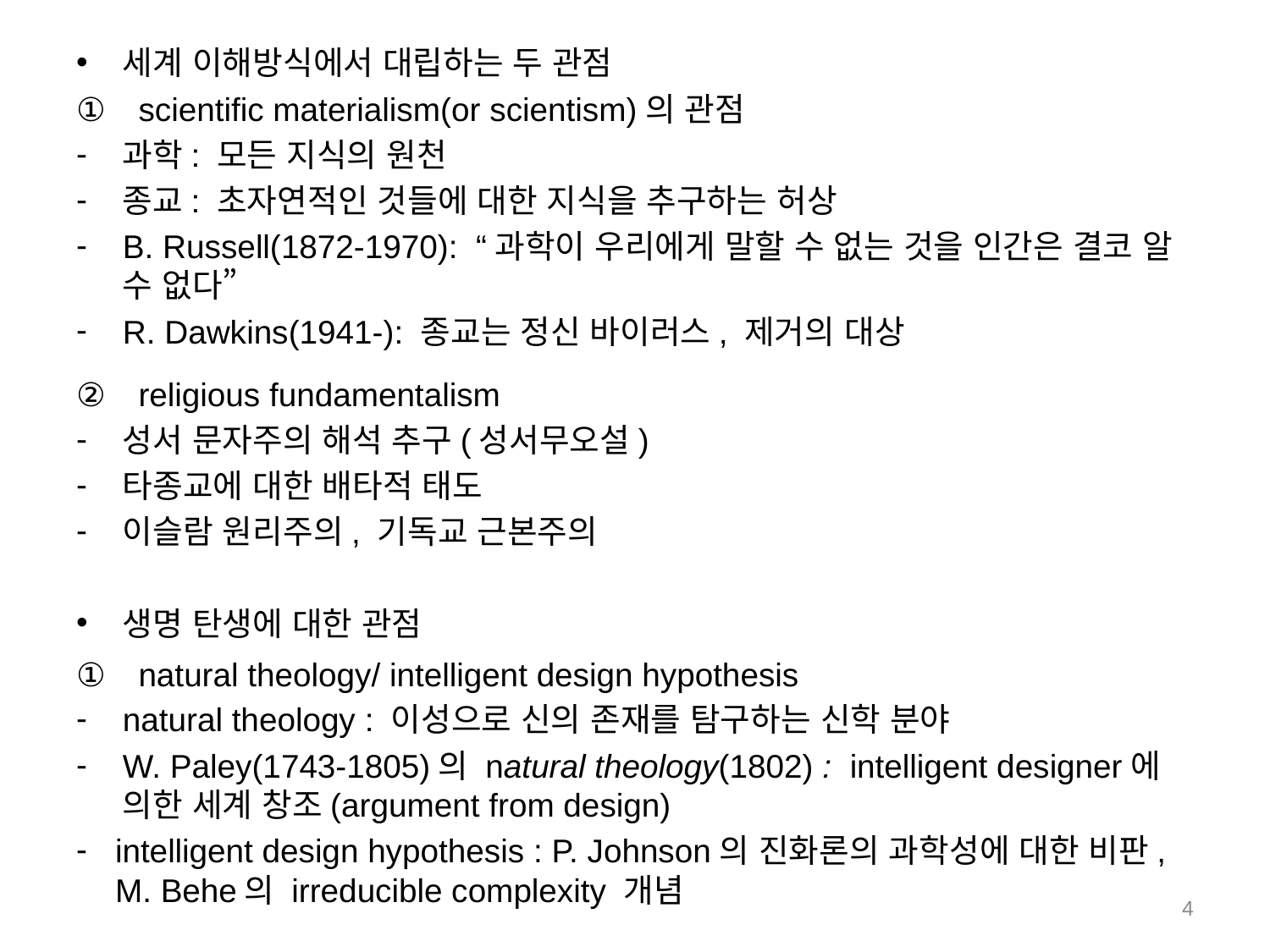

세계 이해방식에서 대립하는 두 관점
scientific materialism(or scientism)의 관점
과학: 모든 지식의 원천
종교: 초자연적인 것들에 대한 지식을 추구하는 허상
B. Russell(1872-1970):  “과학이 우리에게 말할 수 없는 것을 인간은 결코 알 수 없다”
R. Dawkins(1941-): 종교는 정신 바이러스, 제거의 대상

religious fundamentalism
성서 문자주의 해석 추구(성서무오설)
타종교에 대한 배타적 태도
이슬람 원리주의, 기독교 근본주의

생명 탄생에 대한 관점

natural theology/ intelligent design hypothesis
natural theology : 이성으로 신의 존재를 탐구하는 신학 분야
W. Paley(1743-1805)의 natural theology(1802) :  intelligent designer에 의한 세계 창조(argument from design)
intelligent design hypothesis : P. Johnson의 진화론의 과학성에 대한 비판, M. Behe의 irreducible complexity 개념

4